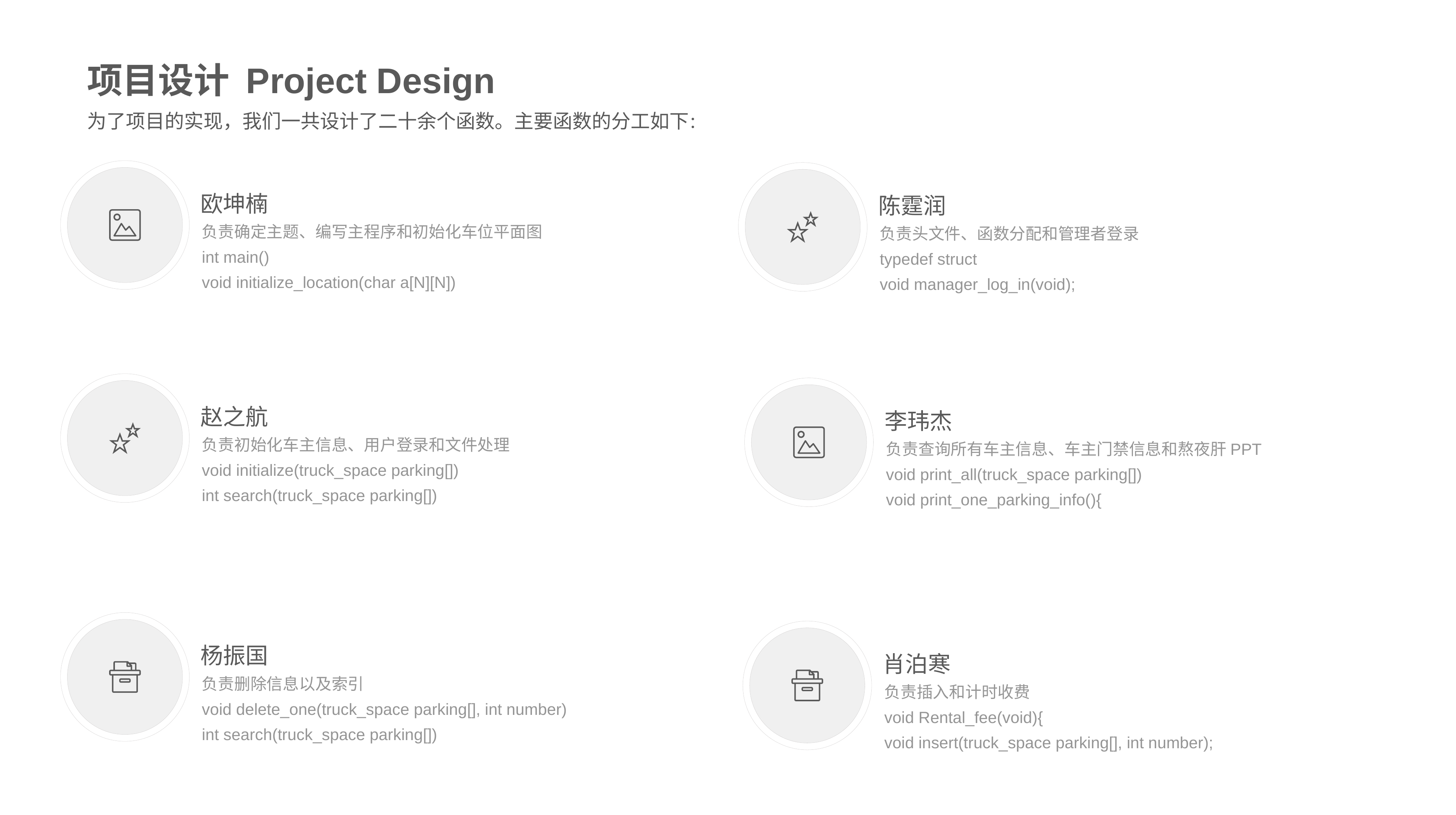

项目设计 Project Design
为了项目的实现，我们一共设计了二十余个函数。主要函数的分工如下：

欧坤楠
负责确定主题、编写主程序和初始化车位平面图
int main()
void initialize_location(char a[N][N])

陈霆润
负责头文件、函数分配和管理者登录
typedef struct
void manager_log_in(void);

赵之航
负责初始化车主信息、用户登录和文件处理
void initialize(truck_space parking[])
int search(truck_space parking[])

李玮杰
负责查询所有车主信息、车主门禁信息和熬夜肝PPT
void print_all(truck_space parking[])
void print_one_parking_info(){

杨振国
负责删除信息以及索引
void delete_one(truck_space parking[], int number)
int search(truck_space parking[])

肖泊寒
负责插入和计时收费
void Rental_fee(void){
void insert(truck_space parking[], int number);